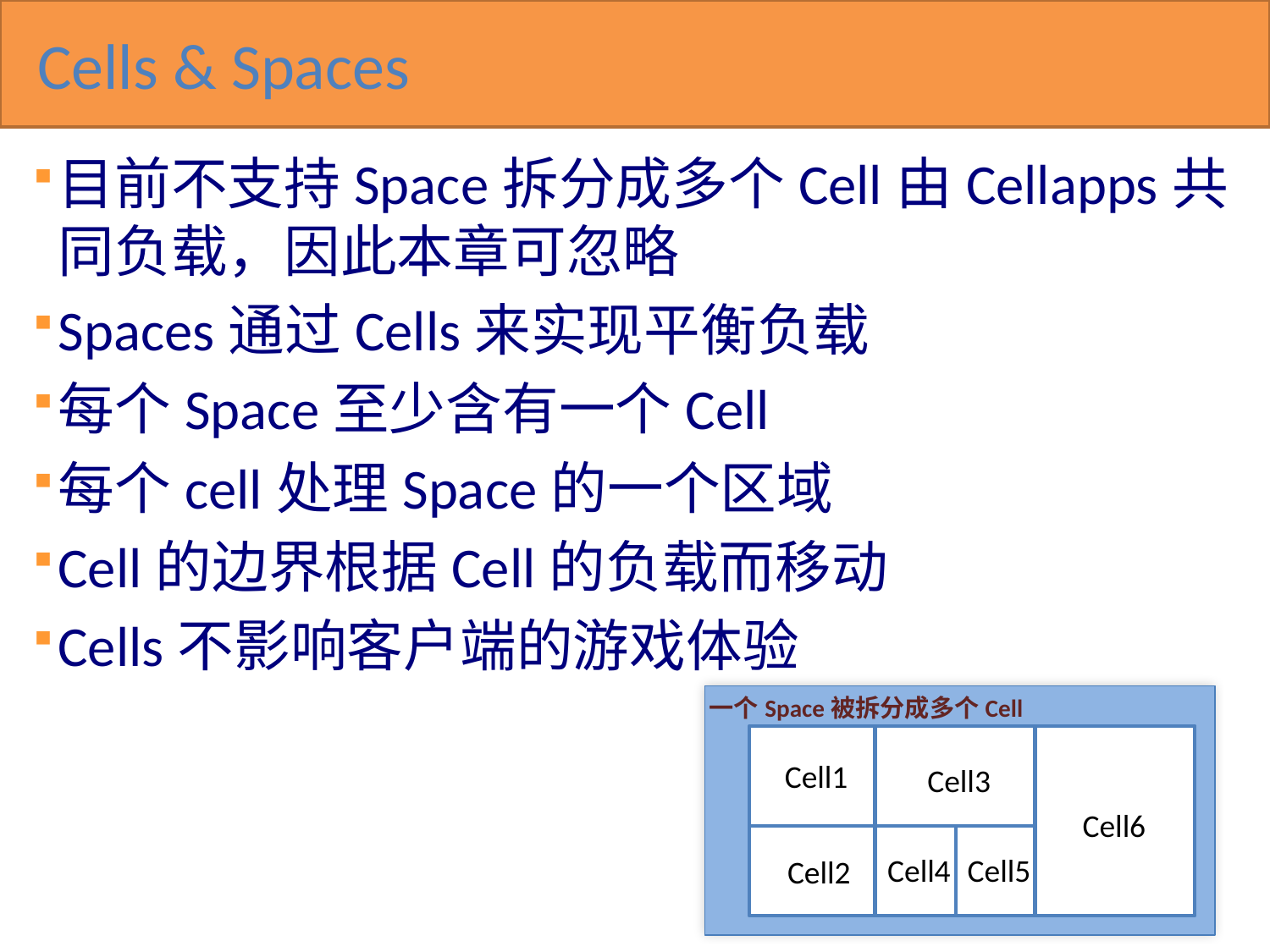

# Cells & Spaces
目前不支持Space拆分成多个Cell由Cellapps共同负载，因此本章可忽略
Spaces通过Cells来实现平衡负载
每个Space至少含有一个Cell
每个cell处理Space的一个区域
Cell的边界根据Cell的负载而移动
Cells不影响客户端的游戏体验

一个Space被拆分成多个Cell

Cell1
Cell3
Cell6

Cell4
Cell5
Cell2